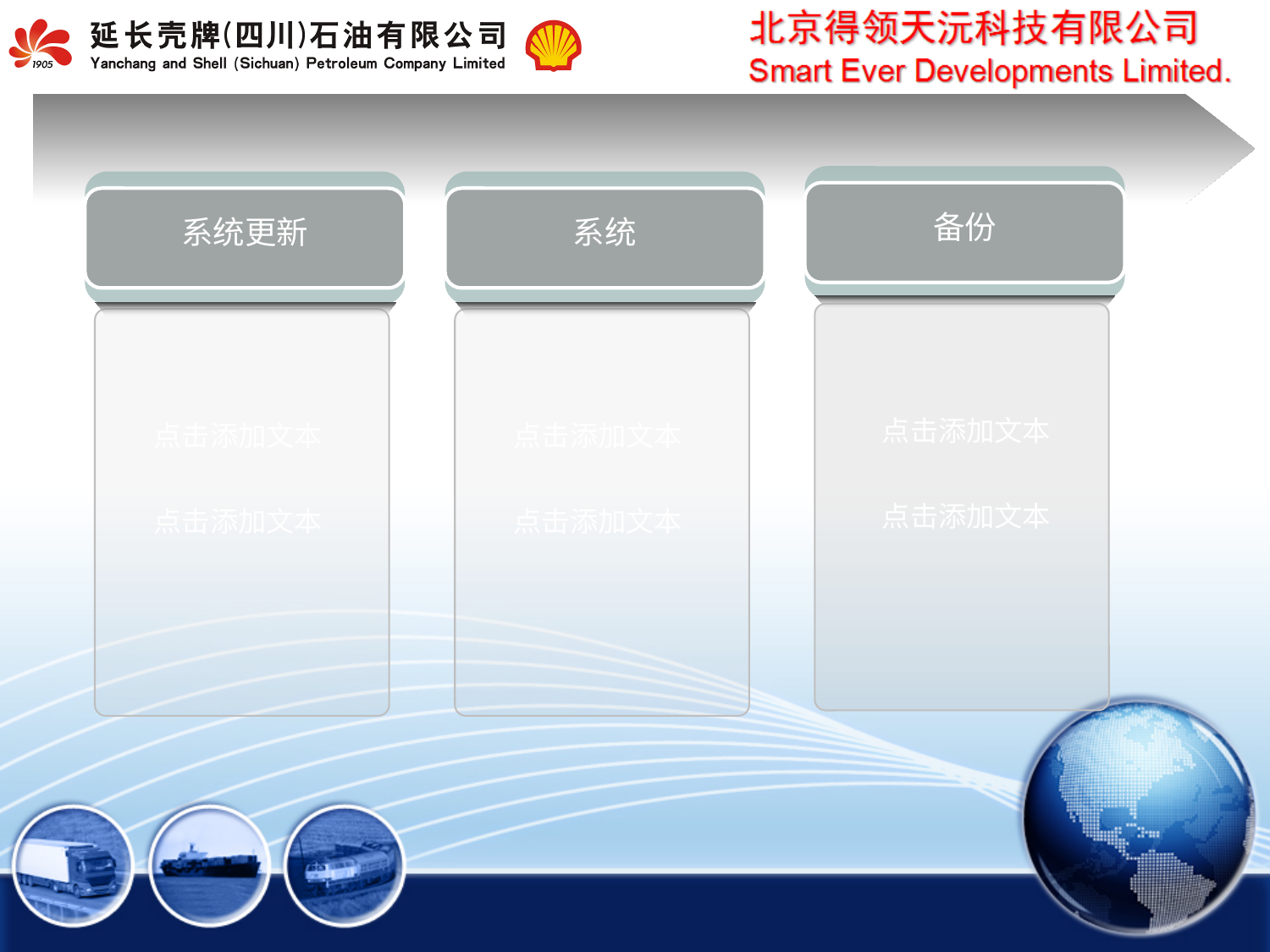

备份

系统更新

系统

点击添加文本
点击添加文本
点击添加文本
点击添加文本
点击添加文本
点击添加文本